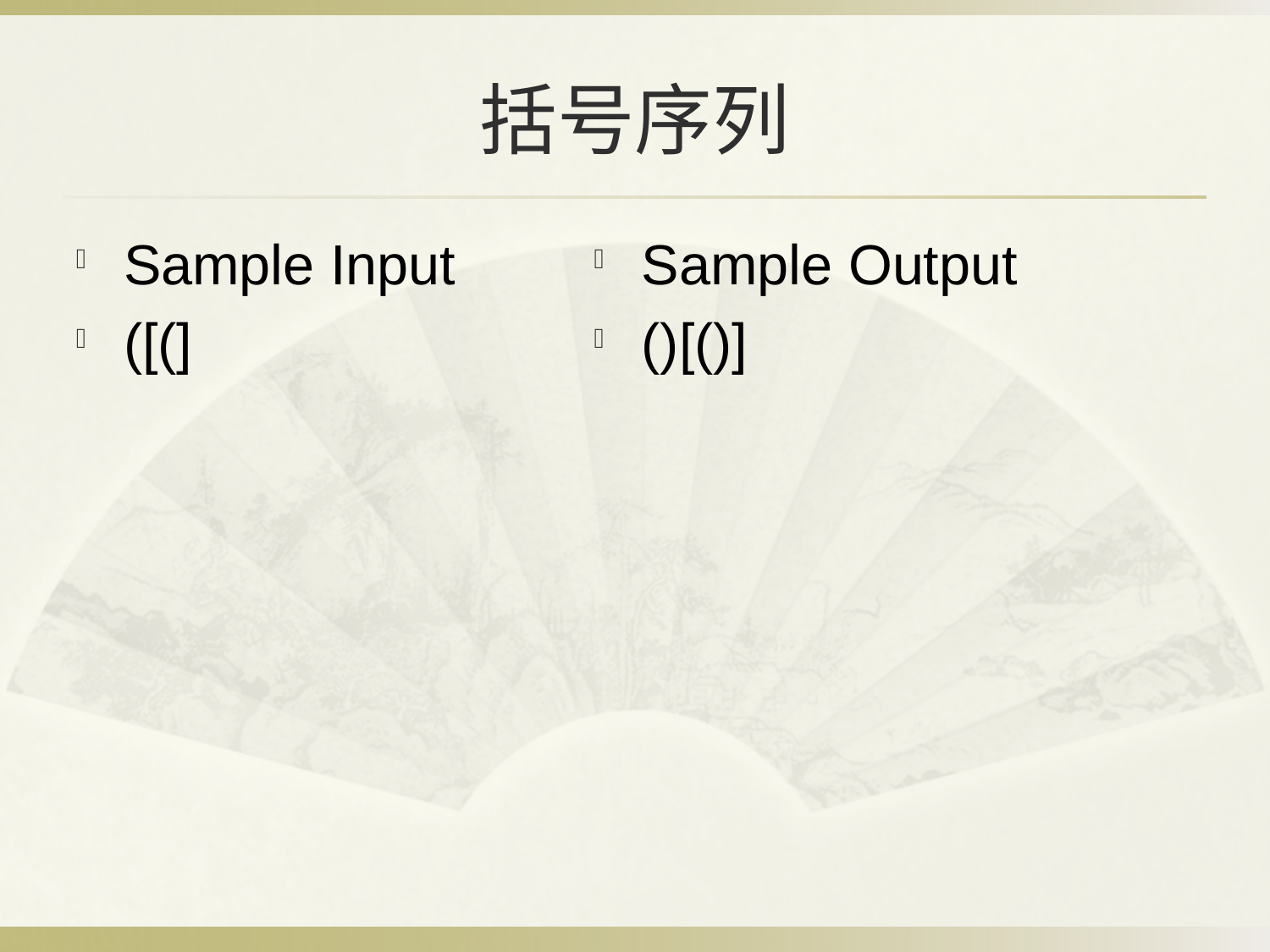

# 括号序列
Sample Input
([(]
Sample Output
()[()]